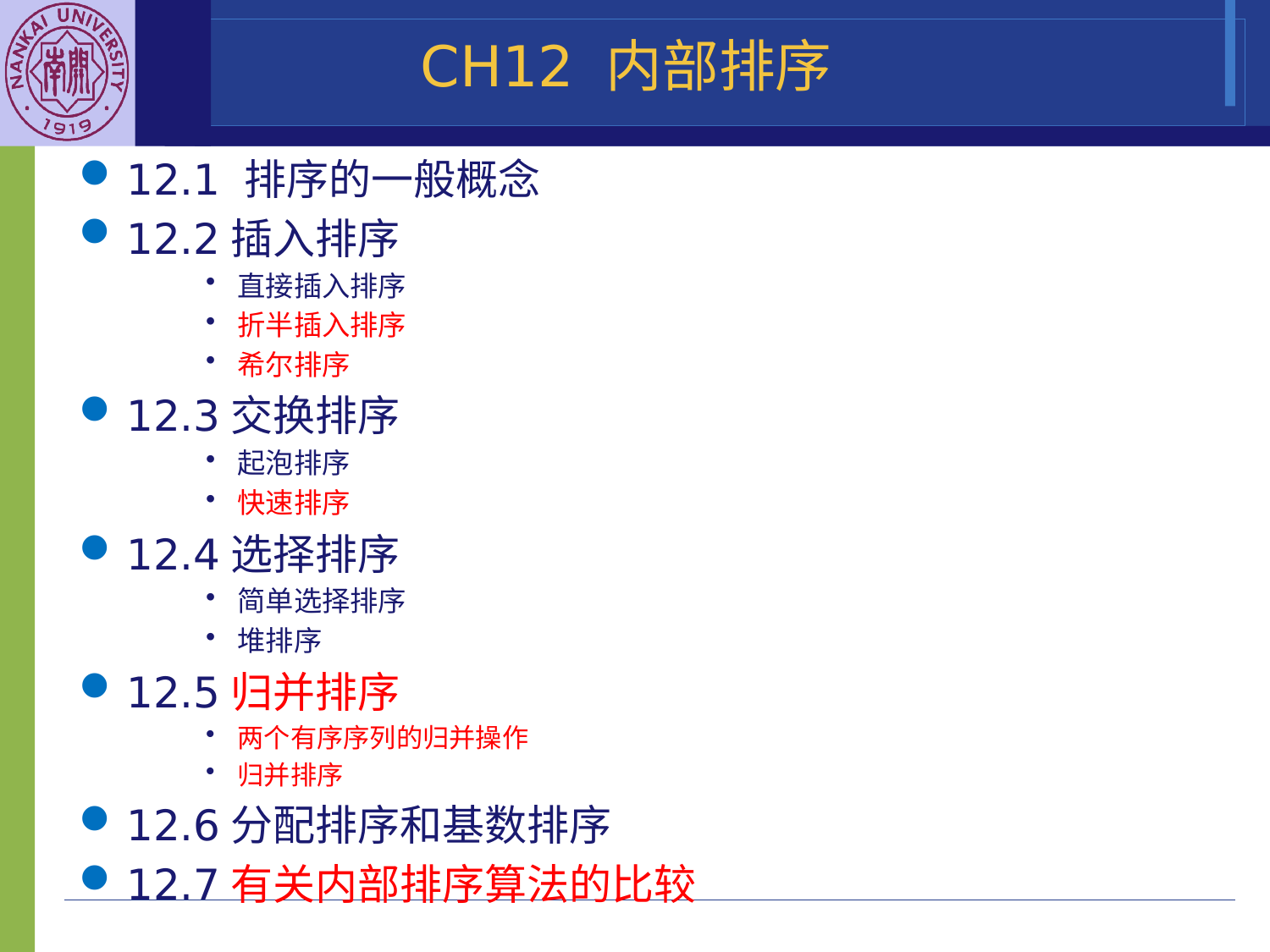

# CH12 内部排序
12.1 排序的一般概念
12.2插入排序
直接插入排序
折半插入排序
希尔排序
12.3交换排序
起泡排序
快速排序
12.4选择排序
简单选择排序
堆排序
12.5归并排序
两个有序序列的归并操作
归并排序
12.6分配排序和基数排序
12.7有关内部排序算法的比较
1